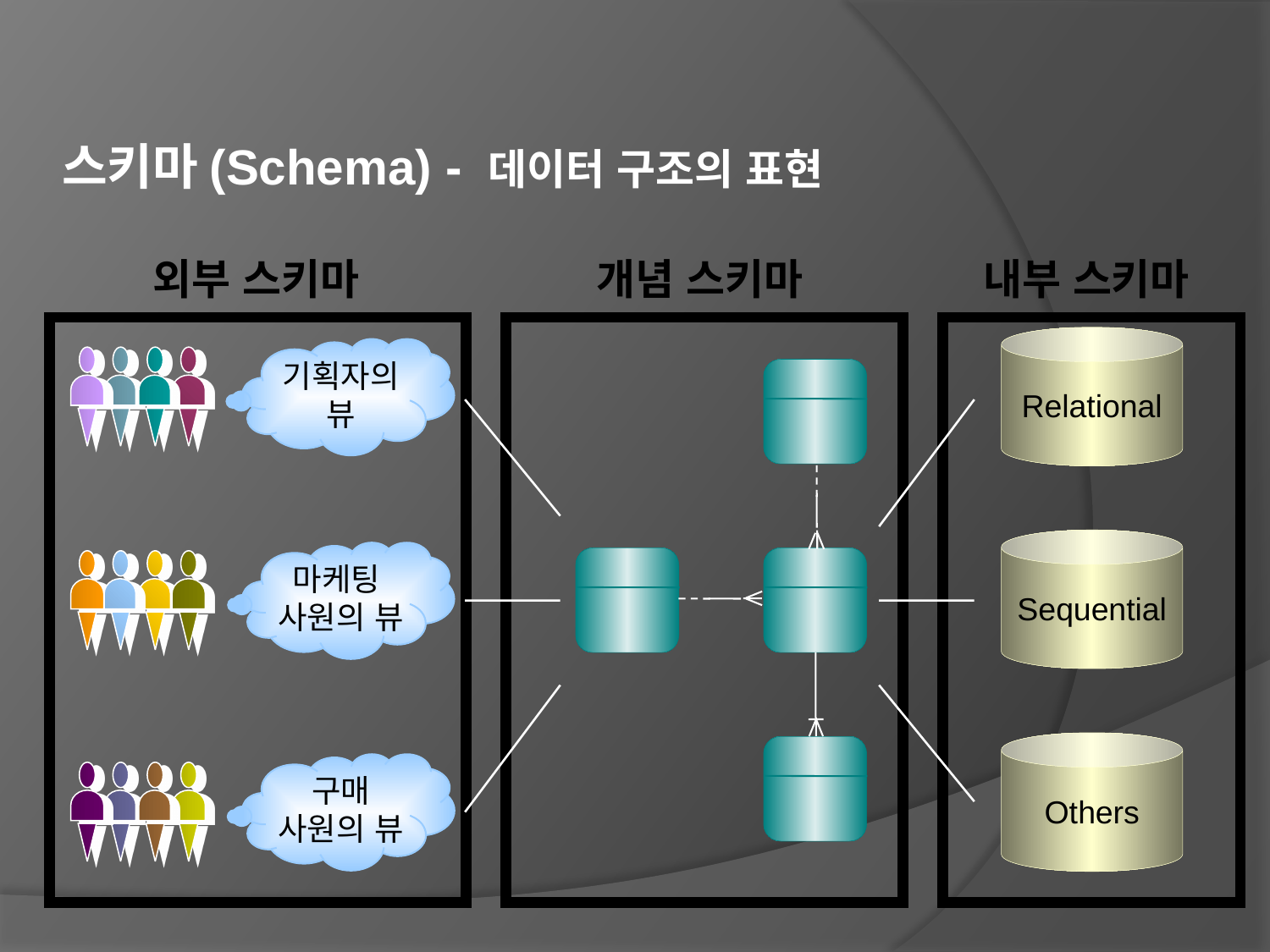

스키마(Schema) - 데이터 구조의 표현
개념 스키마
내부 스키마
외부 스키마
Relational
기획자의 뷰

Sequential
마케팅
사원의 뷰

Others

구매
사원의 뷰